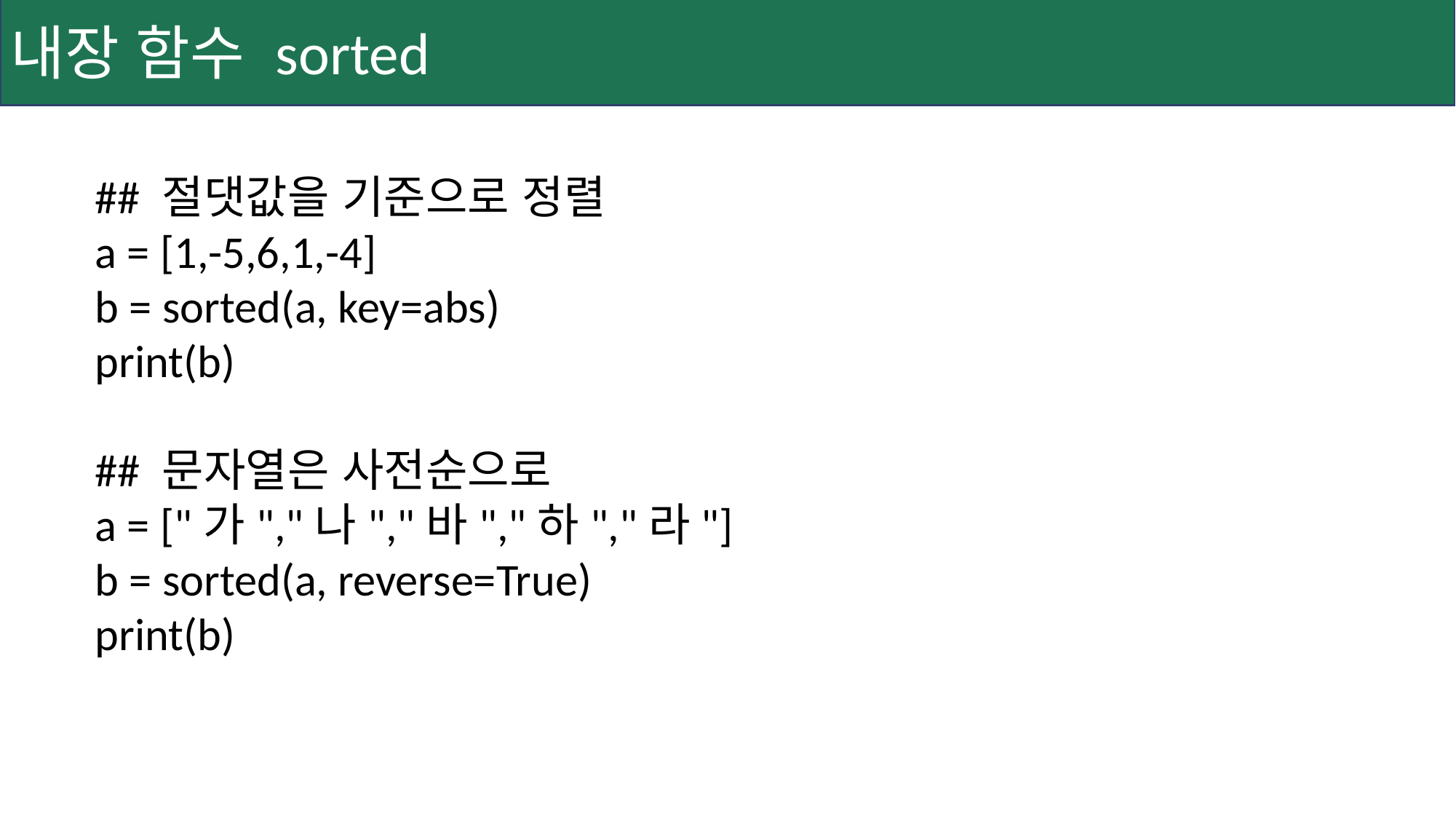

내장 함수 sorted
## 절댓값을 기준으로 정렬
a = [1,-5,6,1,-4]
b = sorted(a, key=abs)
print(b)

## 문자열은 사전순으로
a = ["가","나","바","하","라"]
b = sorted(a, reverse=True)
print(b)